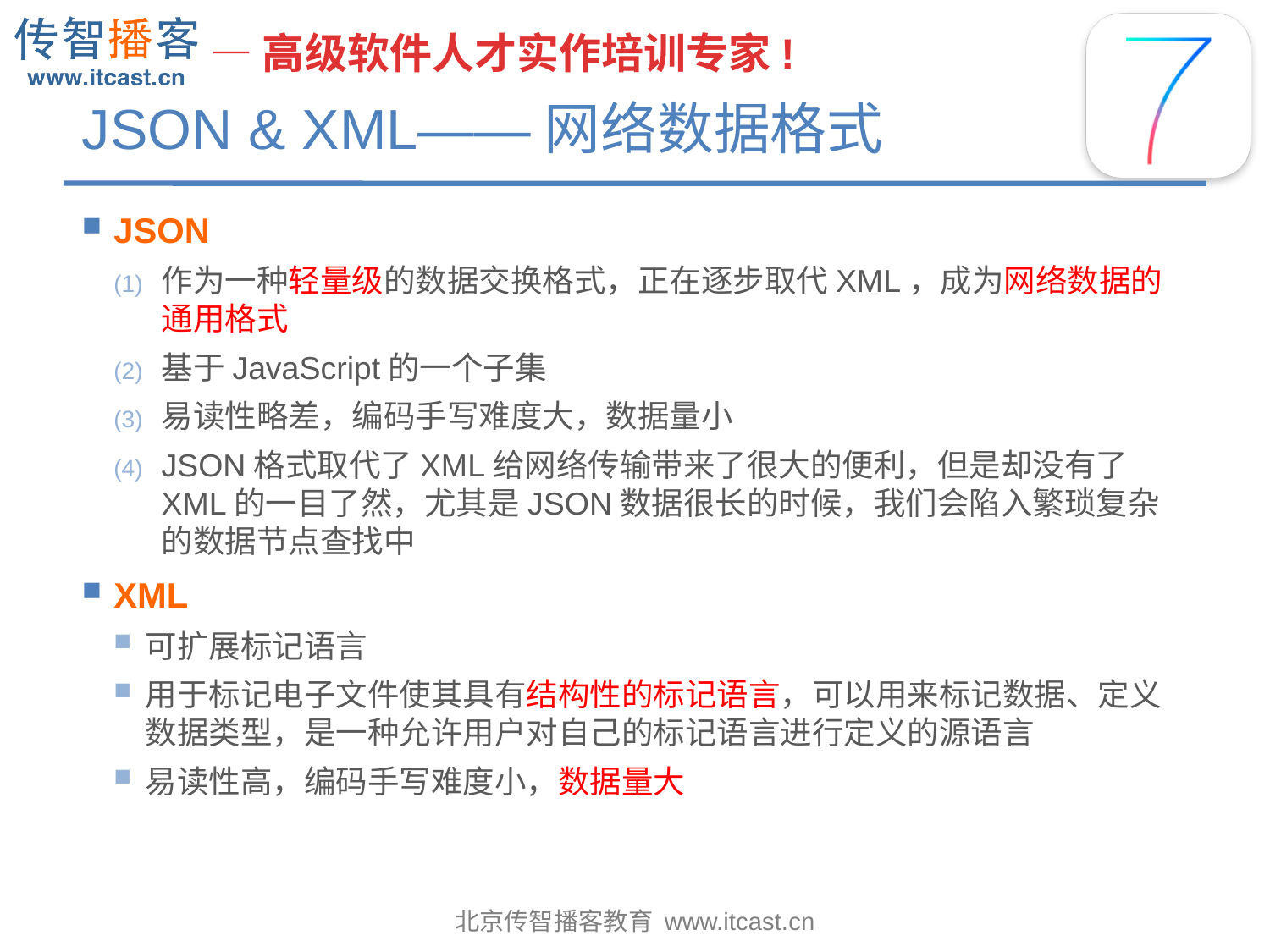

# JSON & XML——网络数据格式
JSON
作为一种轻量级的数据交换格式，正在逐步取代XML，成为网络数据的通用格式
基于JavaScript的一个子集
易读性略差，编码手写难度大，数据量小
JSON格式取代了XML给网络传输带来了很大的便利，但是却没有了XML的一目了然，尤其是JSON数据很长的时候，我们会陷入繁琐复杂的数据节点查找中
XML
可扩展标记语言
用于标记电子文件使其具有结构性的标记语言，可以用来标记数据、定义数据类型，是一种允许用户对自己的标记语言进行定义的源语言
易读性高，编码手写难度小，数据量大